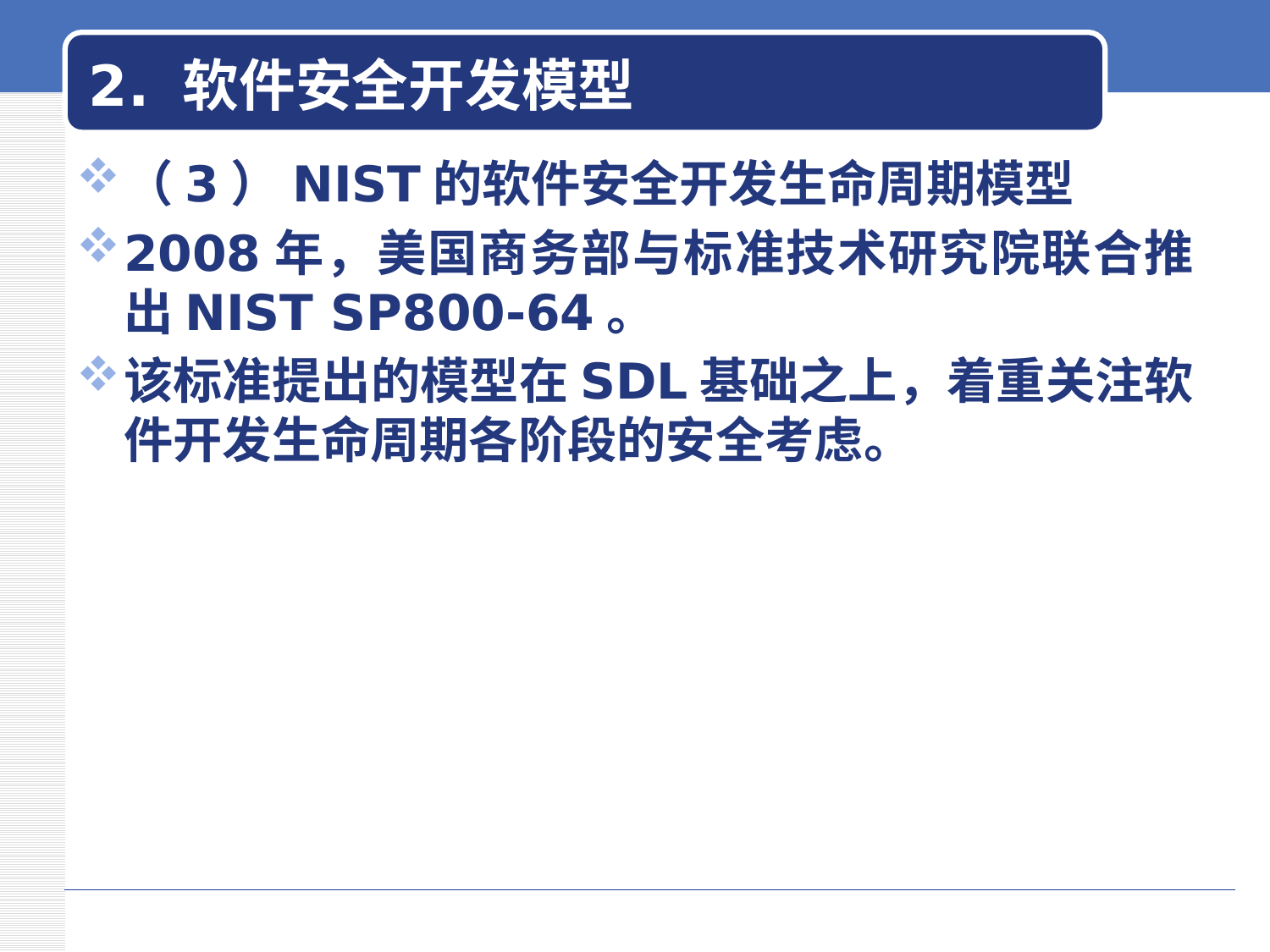

# 2. 软件安全开发模型
（3）NIST的软件安全开发生命周期模型
2008年，美国商务部与标准技术研究院联合推出NIST SP800-64。
该标准提出的模型在SDL基础之上，着重关注软件开发生命周期各阶段的安全考虑。